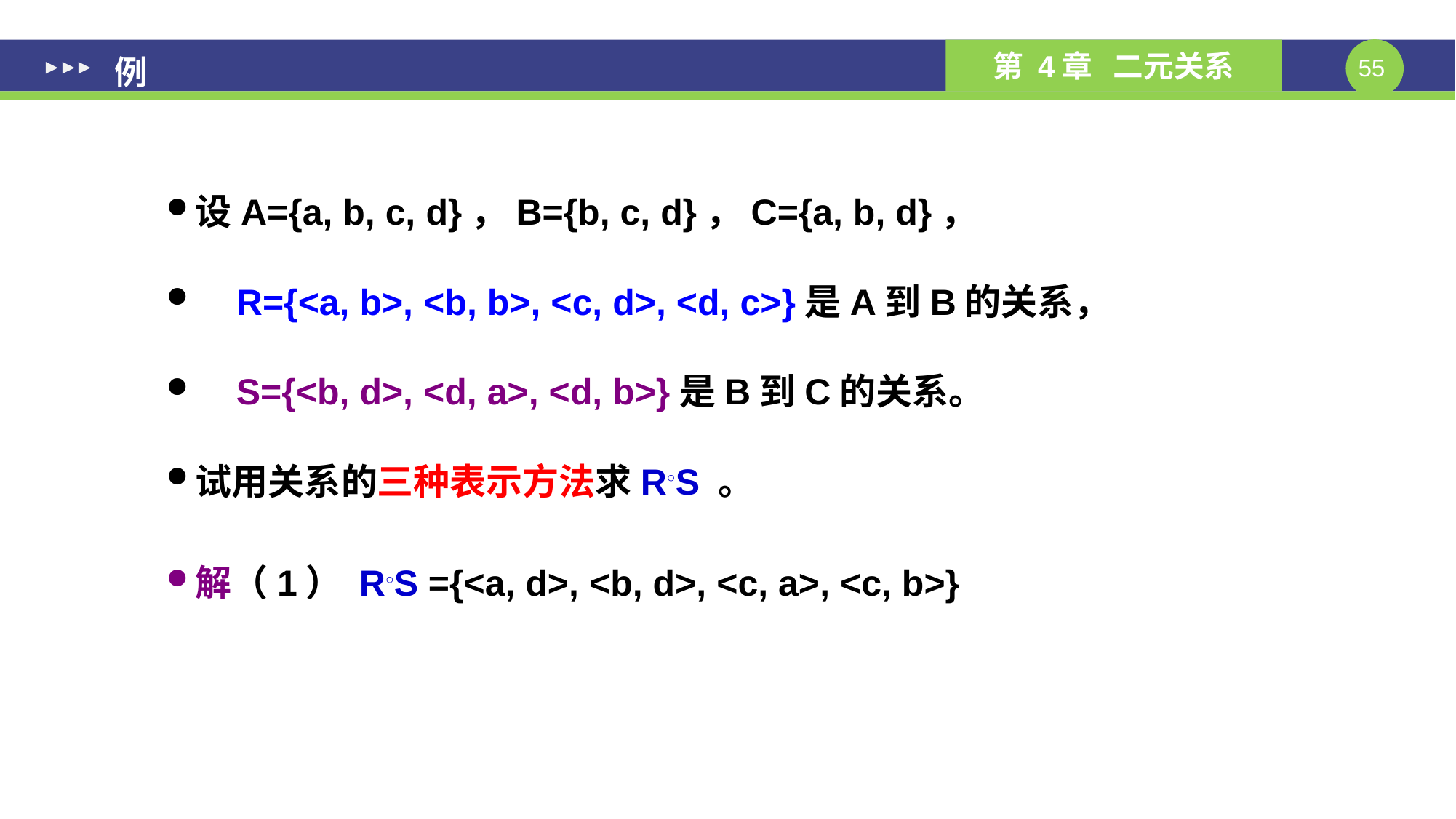

# 例
设A={a, b, c, d}，B={b, c, d}，C={a, b, d}，
    R={<a, b>, <b, b>, <c, d>, <d, c>}是A到B的关系，
    S={<b, d>, <d, a>, <d, b>}是B到C的关系。
试用关系的三种表示方法求R○S 。
解（1） R○S ={<a, d>, <b, d>, <c, a>, <c, b>}